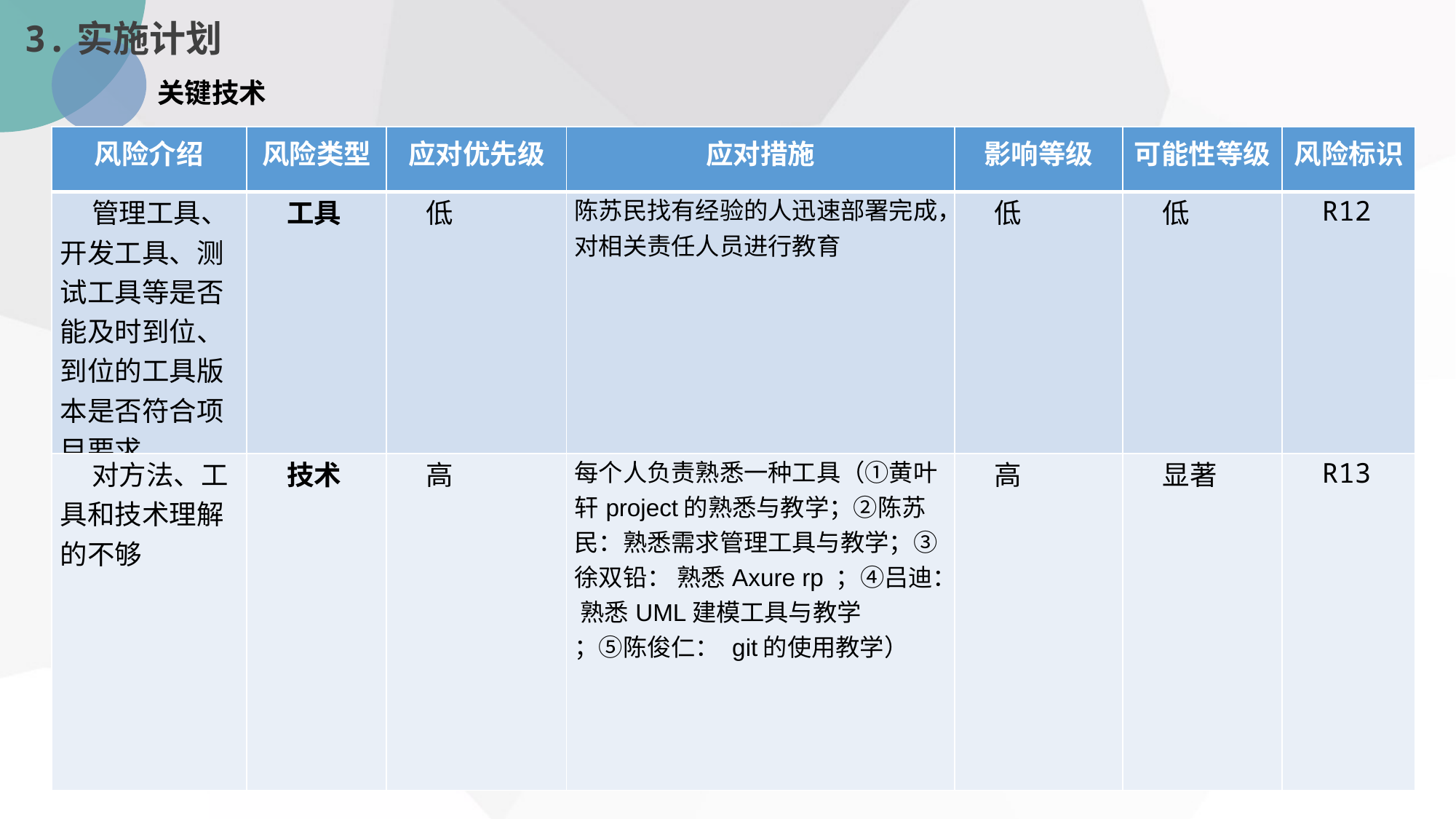

3.实施计划

关键技术
| 风险介绍 | 风险类型 | 应对优先级 | 应对措施 | 影响等级 | 可能性等级 | 风险标识 |
| --- | --- | --- | --- | --- | --- | --- |
| 管理工具、开发工具、测试工具等是否能及时到位、到位的工具版本是否符合项目要求 | 工具 | 低 | 陈苏民找有经验的人迅速部署完成，对相关责任人员进行教育 | 低 | 低 | R12 |
| 对方法、工具和技术理解的不够 | 技术 | 高 | 每个人负责熟悉一种工具（①黄叶轩project的熟悉与教学；②陈苏民：熟悉需求管理工具与教学；③徐双铅： 熟悉Axure rp ；④吕迪： 熟悉UML建模工具与教学 ；⑤陈俊仁： git的使用教学） | 高 | 显著 | R13 |